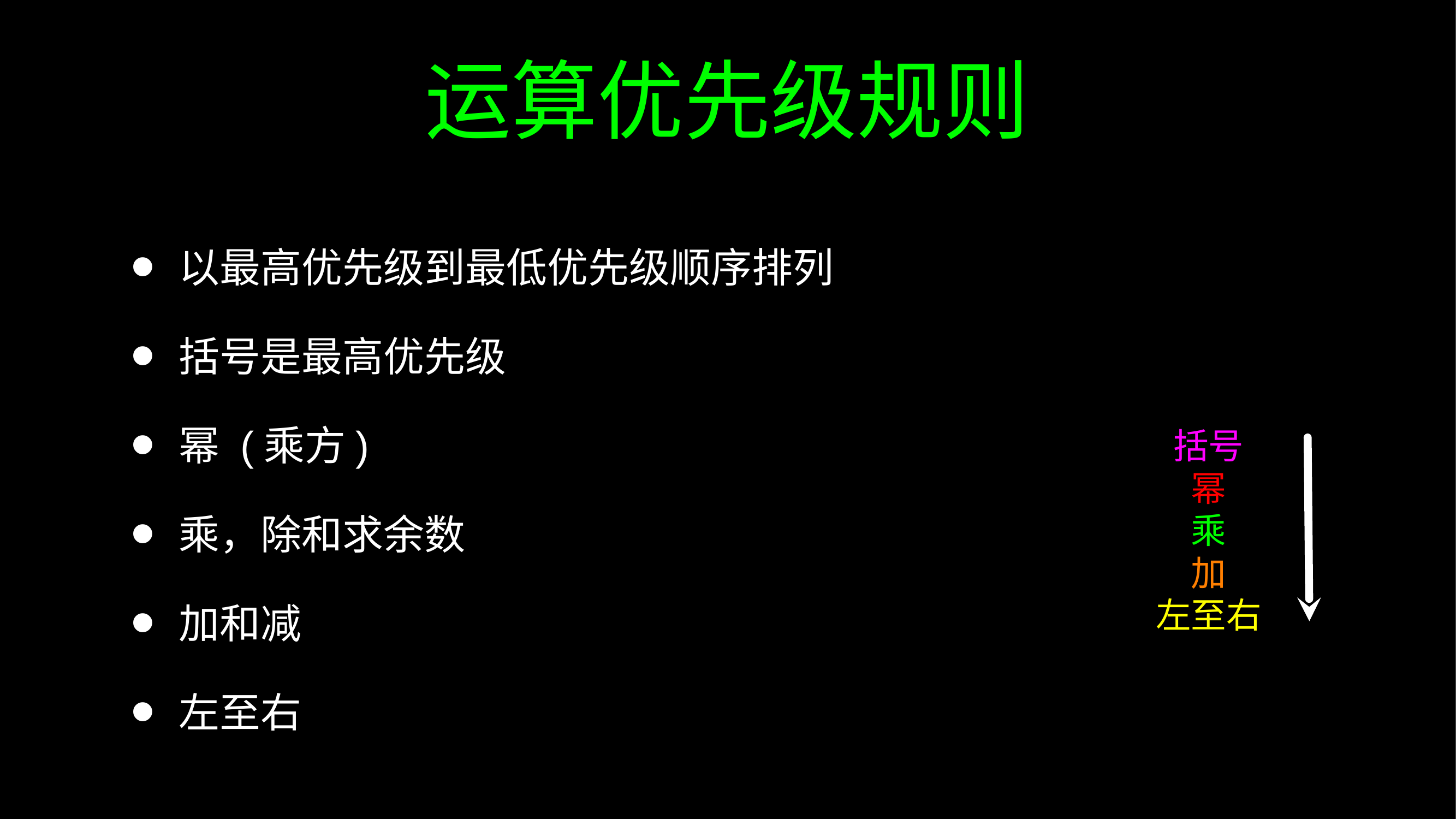

# 运算优先级规则
以最高优先级到最低优先级顺序排列
括号是最高优先级
幂 (乘方)
乘，除和求余数
加和减
左至右
括号
幂
乘
加
左至右